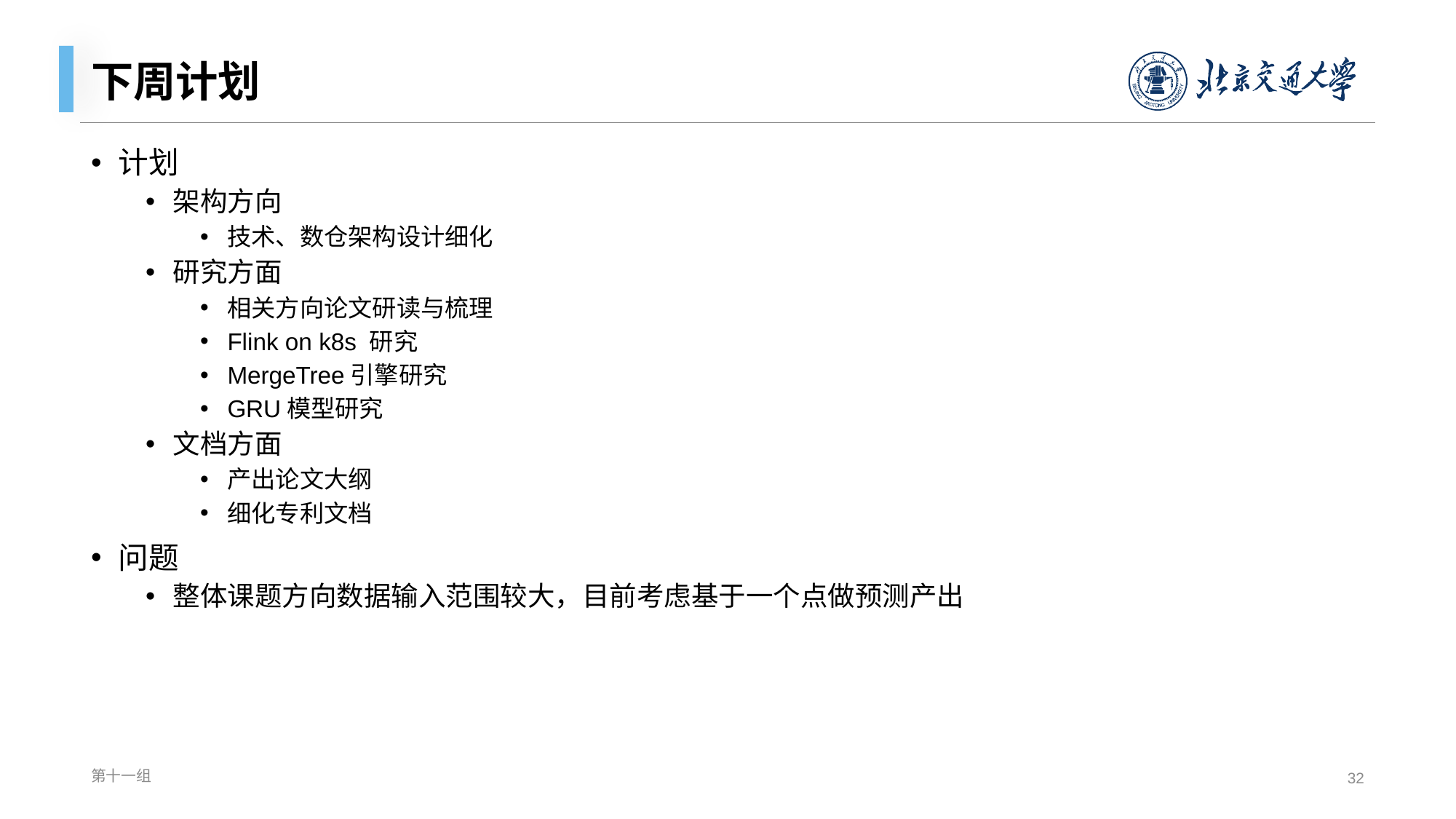

# 下周计划
计划
架构方向
技术、数仓架构设计细化
研究方面
相关方向论文研读与梳理
Flink on k8s 研究
MergeTree引擎研究
GRU模型研究
文档方面
产出论文大纲
细化专利文档
问题
整体课题方向数据输入范围较大，目前考虑基于一个点做预测产出
第十一组
32